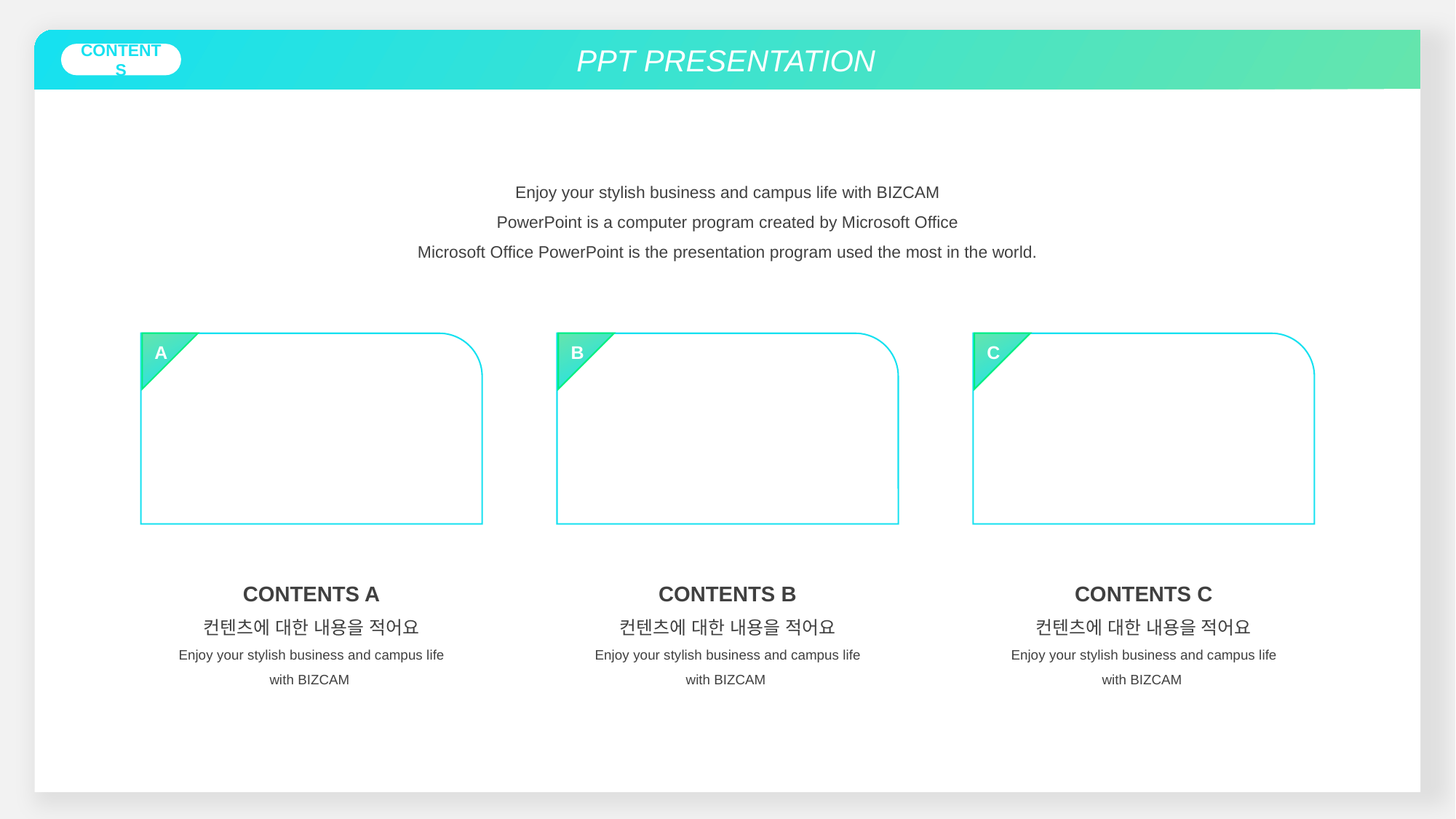

PPT PRESENTATION
CONTENTS
Enjoy your stylish business and campus life with BIZCAM
PowerPoint is a computer program created by Microsoft Office
Microsoft Office PowerPoint is the presentation program used the most in the world.
A
B
C

CONTENTS A
컨텐츠에 대한 내용을 적어요
Enjoy your stylish business and campus life with BIZCAM
CONTENTS B
컨텐츠에 대한 내용을 적어요
Enjoy your stylish business and campus life with BIZCAM
CONTENTS C
컨텐츠에 대한 내용을 적어요
Enjoy your stylish business and campus life with BIZCAM